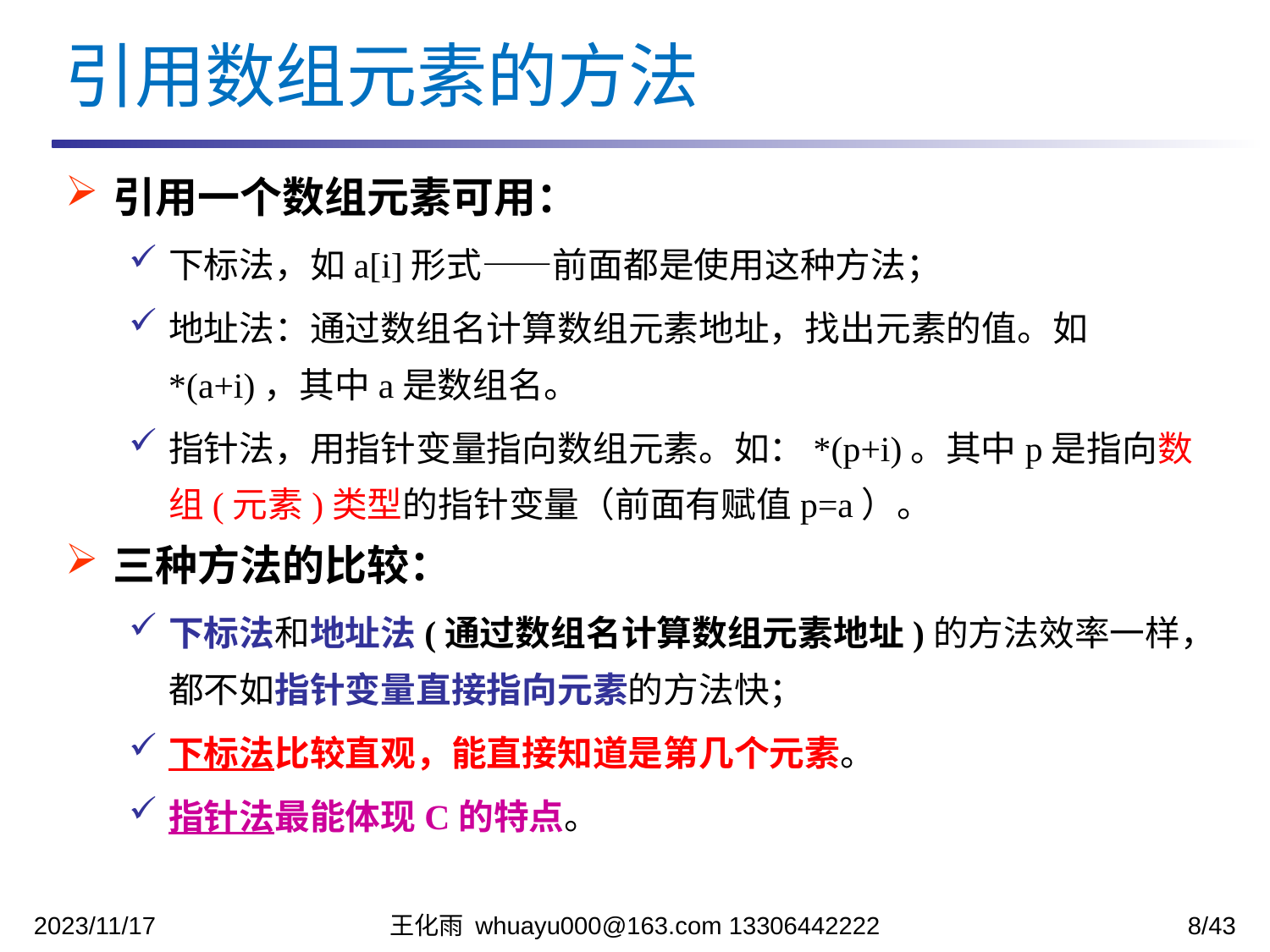

引用数组元素的方法
引用一个数组元素可用：
下标法，如a[i]形式——前面都是使用这种方法；
地址法：通过数组名计算数组元素地址，找出元素的值。如*(a+i)，其中a是数组名。
指针法，用指针变量指向数组元素。如：*(p+i)。其中p是指向数组(元素)类型的指针变量（前面有赋值p=a）。
三种方法的比较：
下标法和地址法(通过数组名计算数组元素地址)的方法效率一样，都不如指针变量直接指向元素的方法快；
下标法比较直观，能直接知道是第几个元素。
指针法最能体现C的特点。
2023/11/17
王化雨 whuayu000@163.com 13306442222
8/43